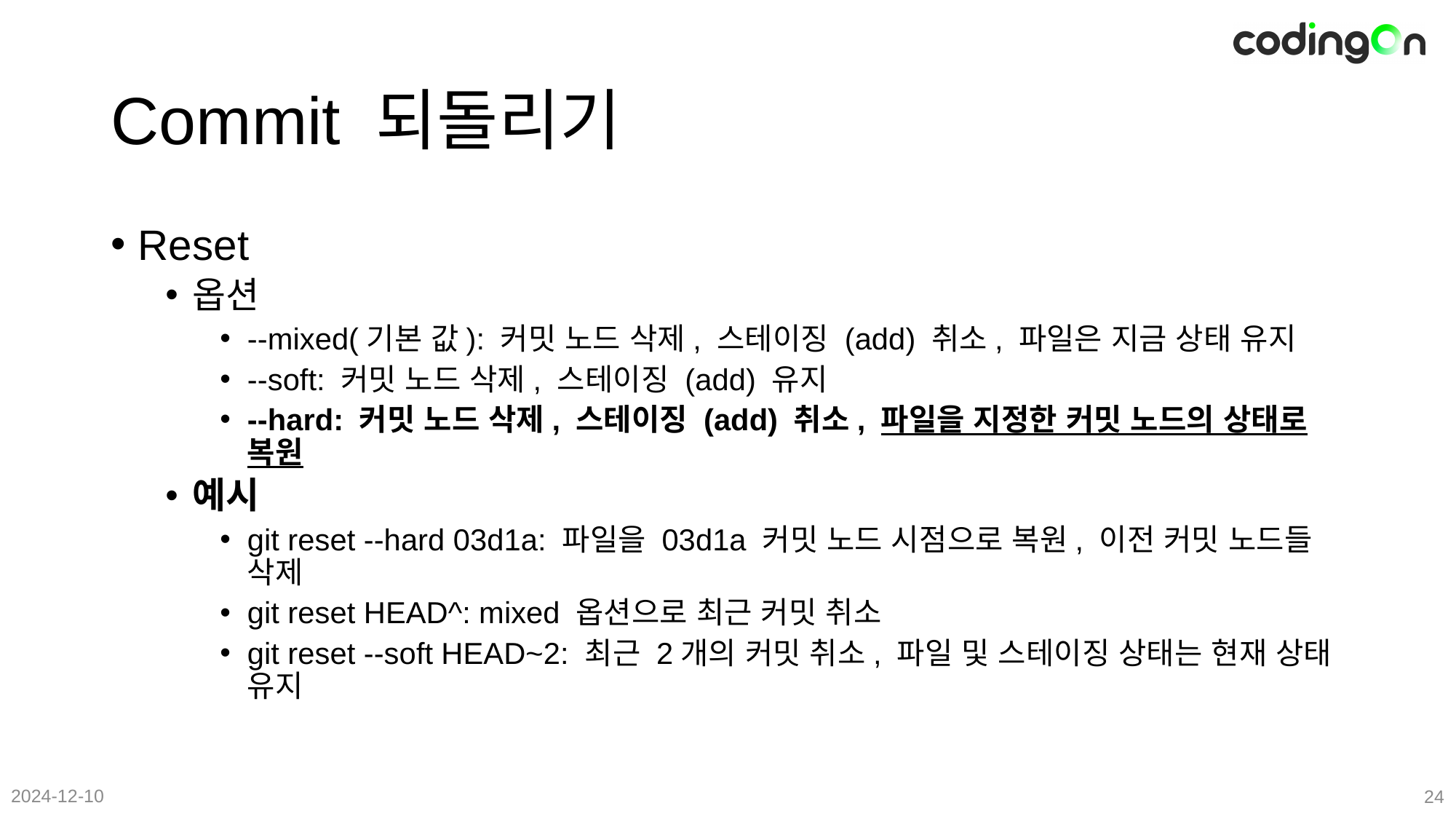

# Commit 되돌리기
Reset
옵션
--mixed(기본 값): 커밋 노드 삭제, 스테이징 (add) 취소, 파일은 지금 상태 유지
--soft: 커밋 노드 삭제, 스테이징 (add) 유지
--hard: 커밋 노드 삭제, 스테이징 (add) 취소, 파일을 지정한 커밋 노드의 상태로 복원
예시
git reset --hard 03d1a: 파일을 03d1a 커밋 노드 시점으로 복원, 이전 커밋 노드들 삭제
git reset HEAD^: mixed 옵션으로 최근 커밋 취소
git reset --soft HEAD~2: 최근 2개의 커밋 취소, 파일 및 스테이징 상태는 현재 상태 유지

2024-12-10
24